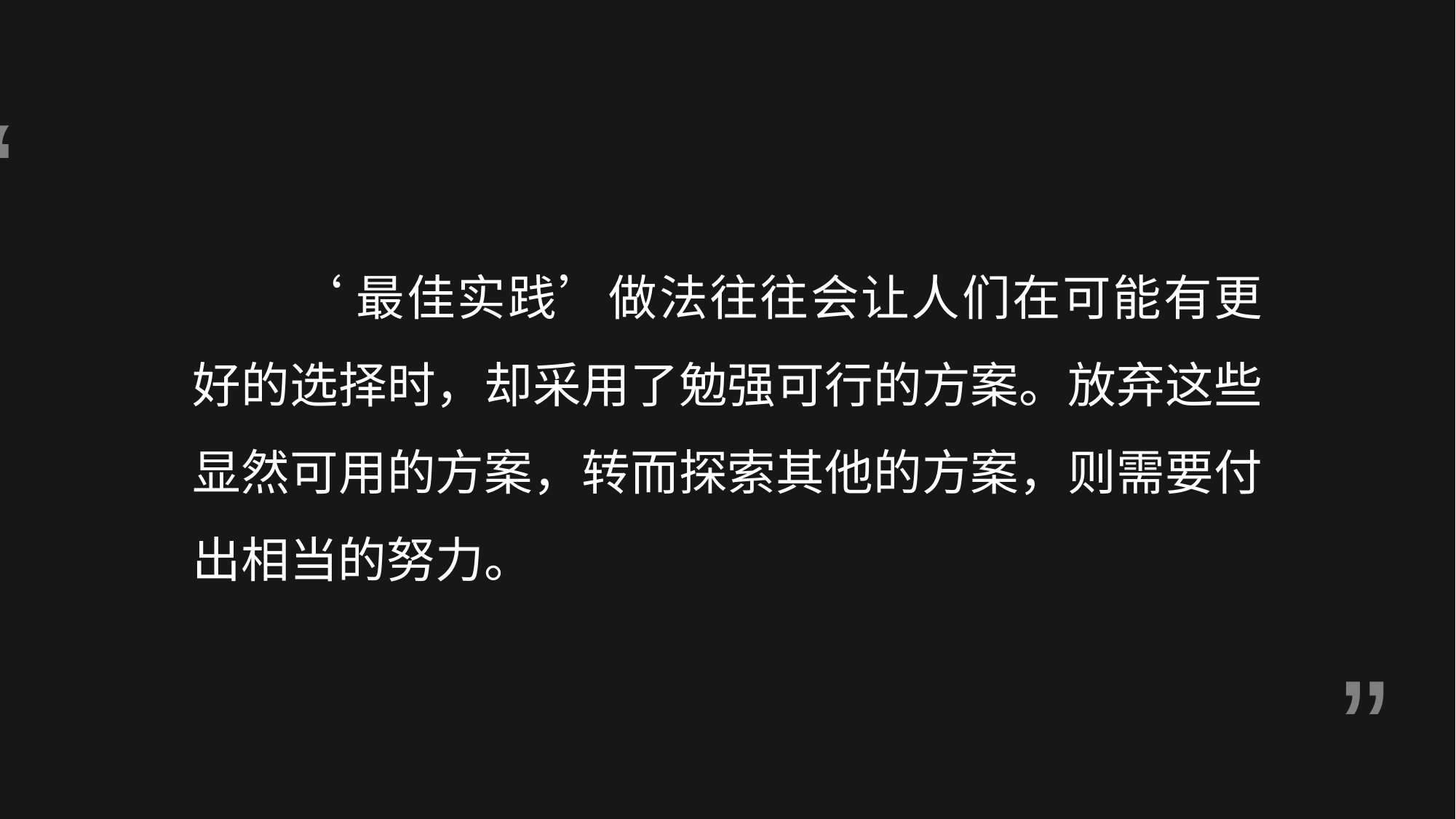

“
‘最佳实践’做法往往会让人们在可能有更好的选择时，却采用了勉强可行的方案。放弃这些显然可用的方案，转而探索其他的方案，则需要付出相当的努力。
”